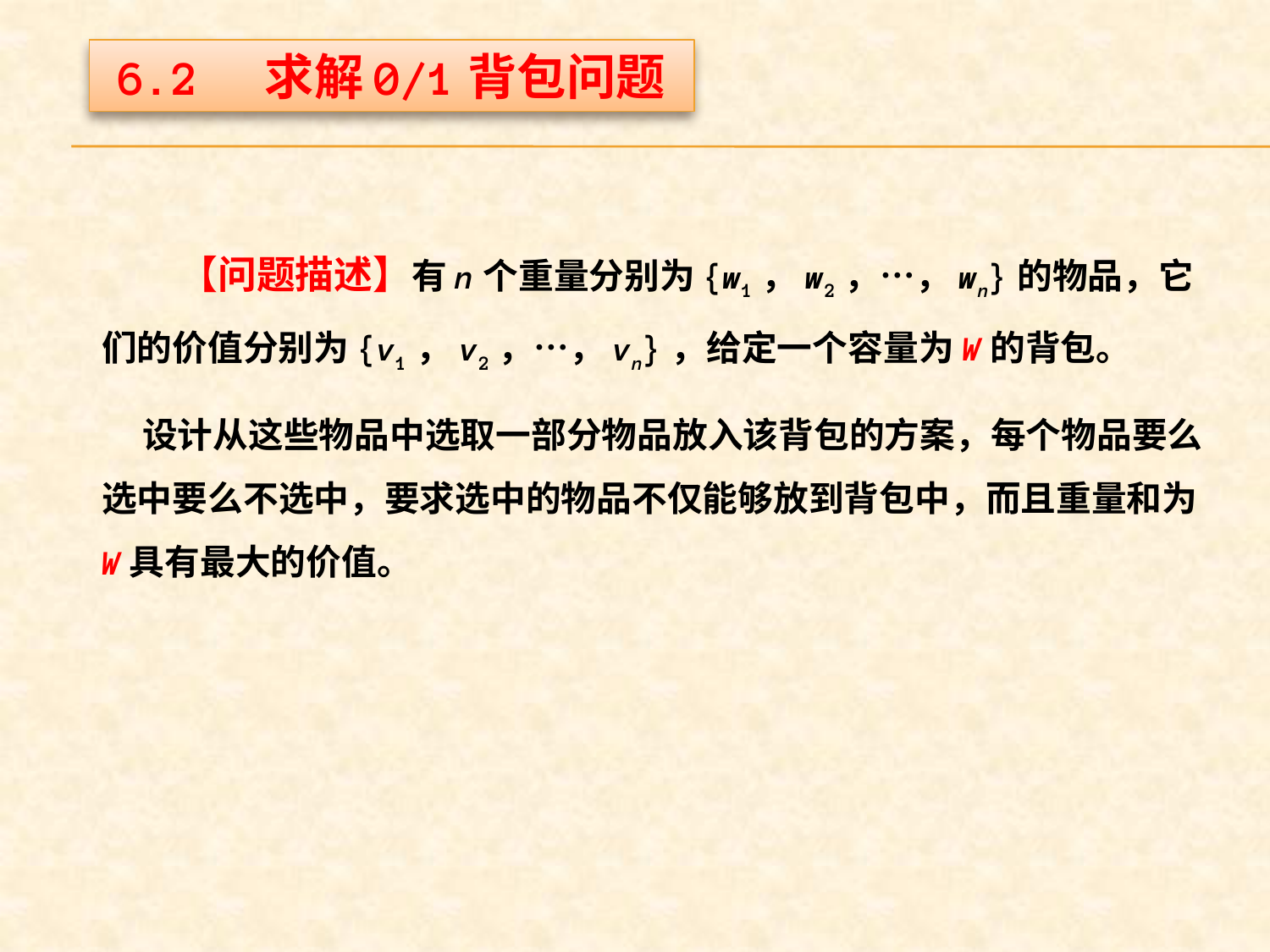

6.2  求解0/1背包问题
　　【问题描述】有n个重量分别为{w1，w2，…，wn}的物品，它们的价值分别为{v1，v2，…，vn}，给定一个容量为W的背包。
    设计从这些物品中选取一部分物品放入该背包的方案，每个物品要么选中要么不选中，要求选中的物品不仅能够放到背包中，而且重量和为W具有最大的价值。